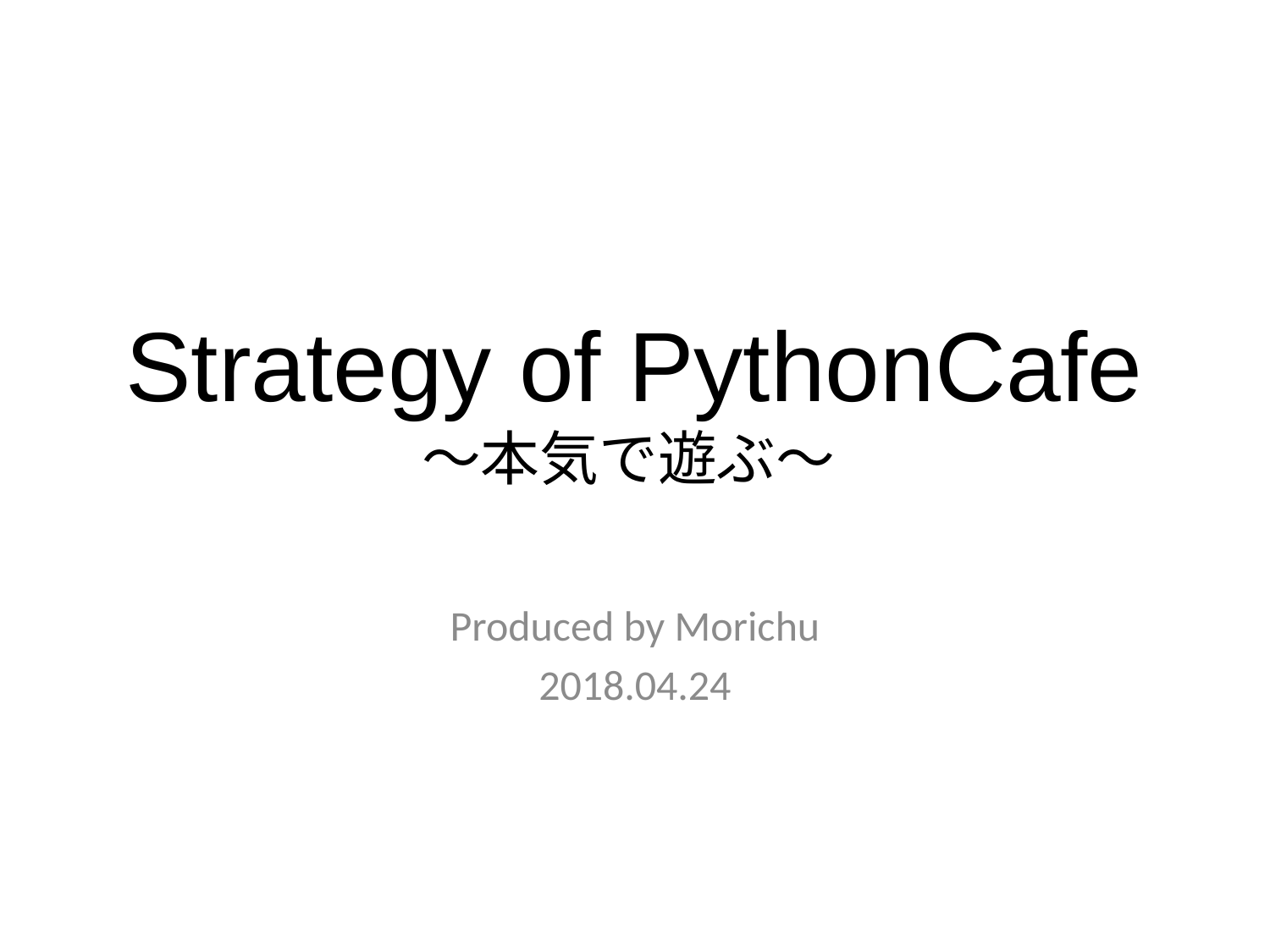

# Strategy of PythonCafe ～本気で遊ぶ～
Produced by Morichu
2018.04.24